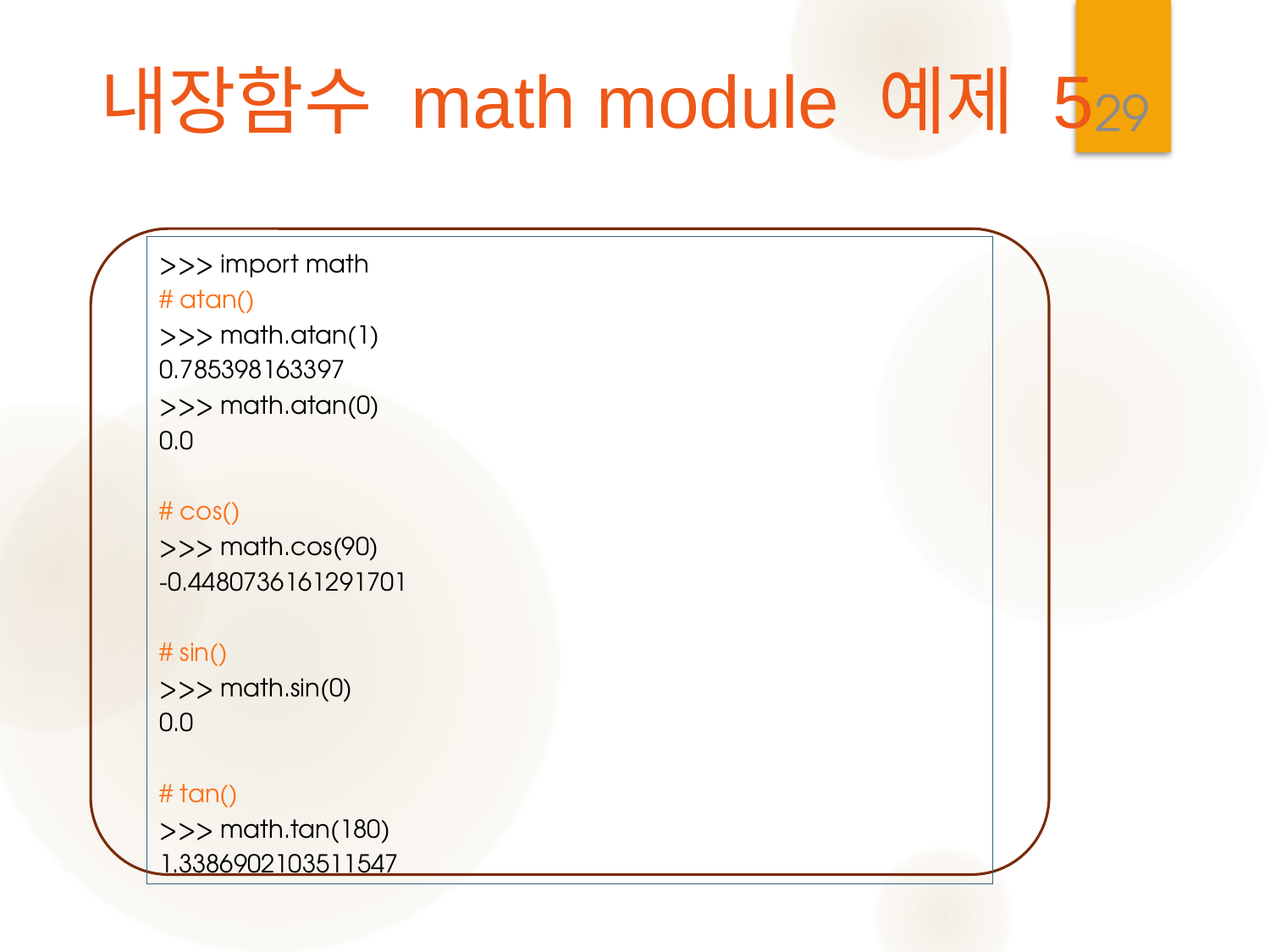

29
# 내장함수 math module 예제 5

>>> import math
# atan()
>>> math.atan(1)
0.785398163397
>>> math.atan(0)
0.0

# cos()
>>> math.cos(90)
-0.4480736161291701

# sin()
>>> math.sin(0)
0.0

# tan()
>>> math.tan(180)
1.3386902103511547